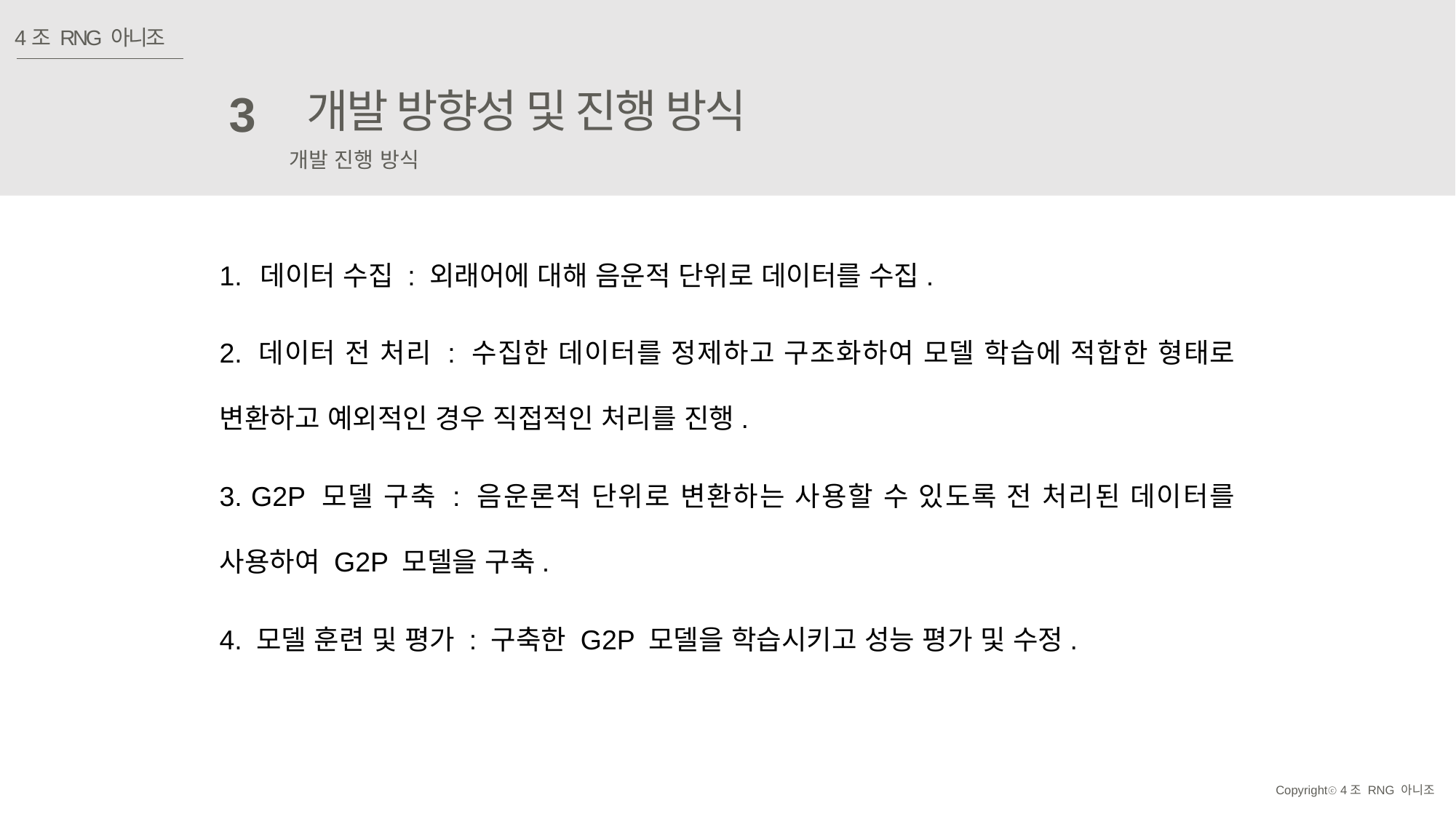

4조 RNG 아니조
개발 방향성 및 진행 방식
3
개발 진행 방식
데이터 수집 : 외래어에 대해 음운적 단위로 데이터를 수집.
2. 데이터 전 처리 : 수집한 데이터를 정제하고 구조화하여 모델 학습에 적합한 형태로 변환하고 예외적인 경우 직접적인 처리를 진행.
3. G2P 모델 구축 : 음운론적 단위로 변환하는 사용할 수 있도록 전 처리된 데이터를 사용하여 G2P 모델을 구축.
4. 모델 훈련 및 평가 : 구축한 G2P 모델을 학습시키고 성능 평가 및 수정.